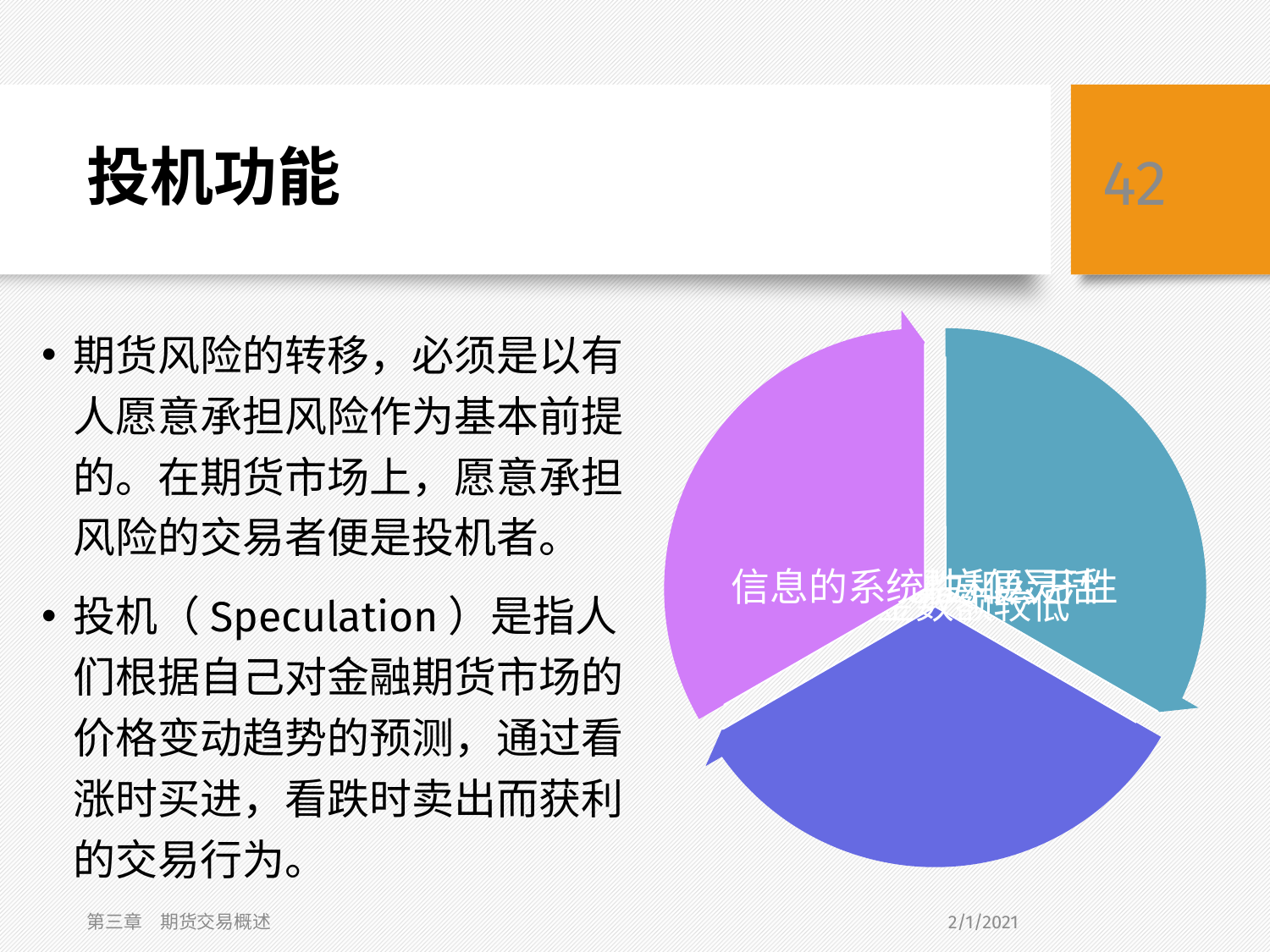

# 投机功能
42
期货交易方便灵活
保证金数额较低
信息的系统性和公开性
期货风险的转移，必须是以有人愿意承担风险作为基本前提的。在期货市场上，愿意承担风险的交易者便是投机者。
投机（Speculation）是指人们根据自己对金融期货市场的价格变动趋势的预测，通过看涨时买进，看跌时卖出而获利的交易行为。

2/1/2021
第三章　期货交易概述